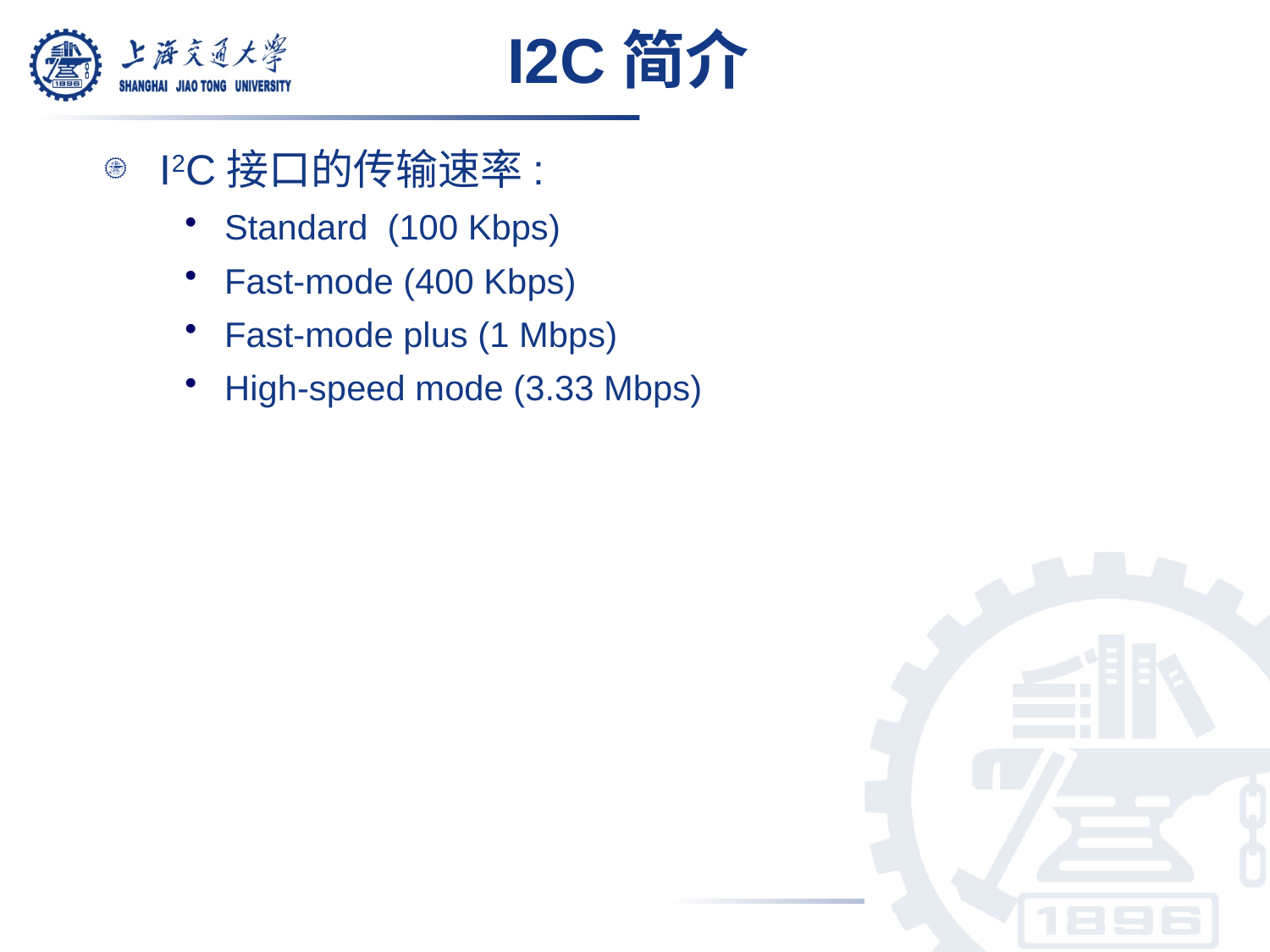

I2C简介
I2C接口的传输速率:
Standard  (100 Kbps)
Fast-mode (400 Kbps)
Fast-mode plus (1 Mbps)
High-speed mode (3.33 Mbps)